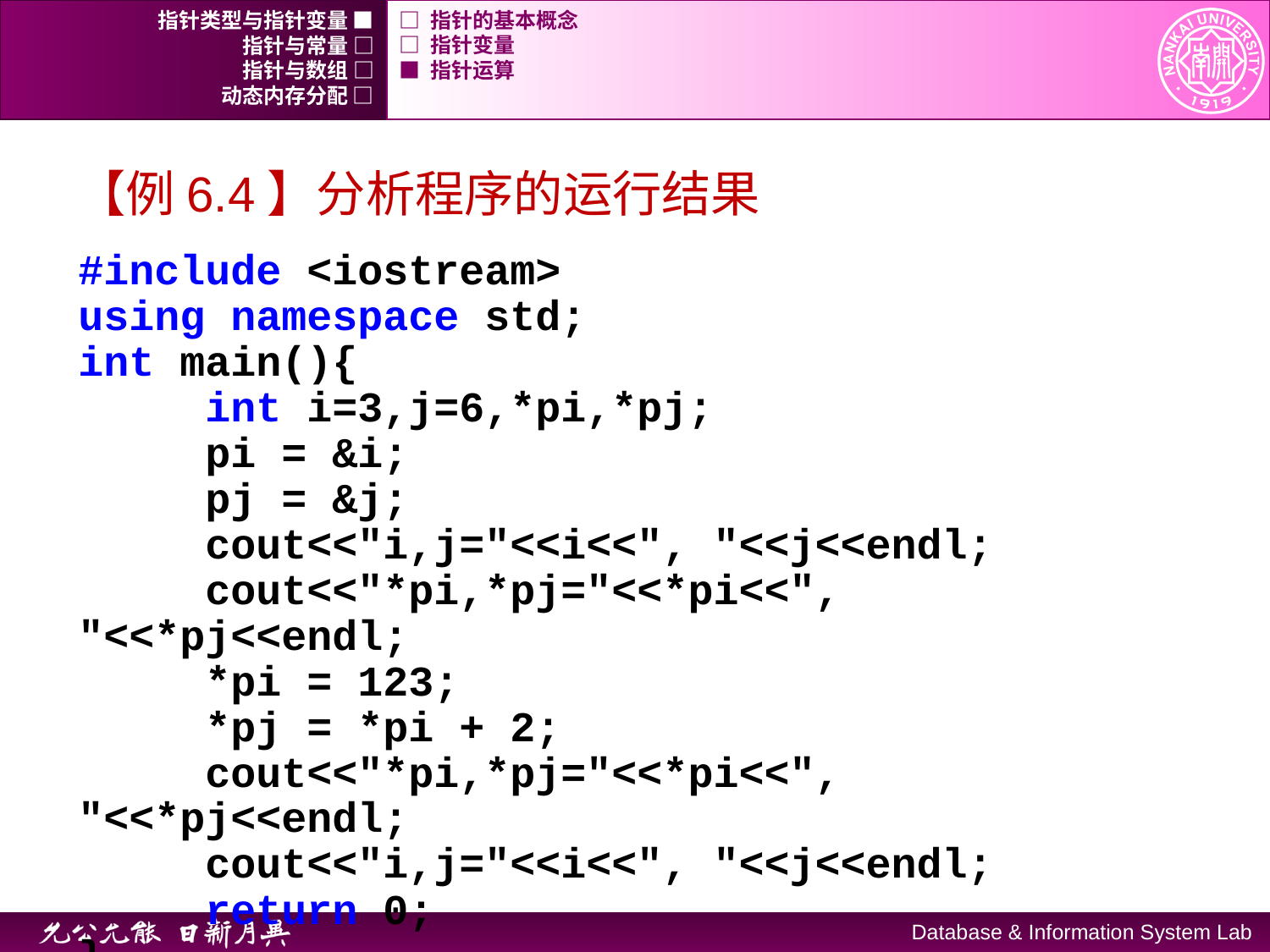

指针类型与指针变量 ■
□ 指针的基本概念
指针与常量 □
□ 指针变量
指针与数组 □
■ 指针运算
动态内存分配 □

【例6.4】分析程序的运行结果

#include <iostream>
using namespace std;
int main(){
	int i=3,j=6,*pi,*pj;
	pi = &i;
	pj = &j;
	cout<<"i,j="<<i<<", "<<j<<endl;
	cout<<"*pi,*pj="<<*pi<<", "<<*pj<<endl;
	*pi = 123;
	*pj = *pi + 2;
	cout<<"*pi,*pj="<<*pi<<", "<<*pj<<endl;
	cout<<"i,j="<<i<<", "<<j<<endl;
	return 0;
}